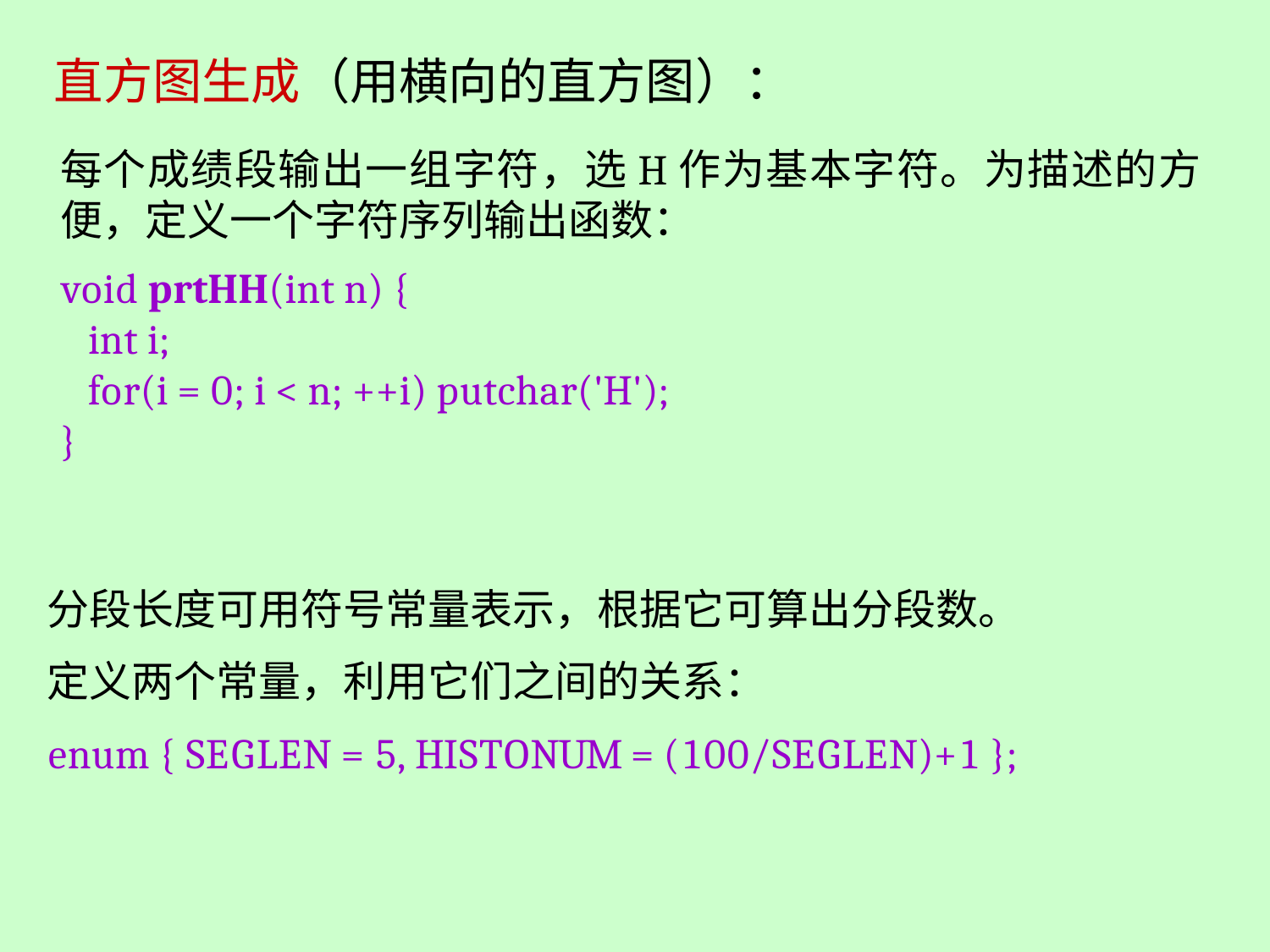

直方图生成（用横向的直方图）：
每个成绩段输出一组字符，选H作为基本字符。为描述的方便，定义一个字符序列输出函数：
void prtHH(int n) {
   int i;
   for(i = 0; i < n; ++i) putchar('H');
}
分段长度可用符号常量表示，根据它可算出分段数。
定义两个常量，利用它们之间的关系：
enum { SEGLEN = 5, HISTONUM = (100/SEGLEN)+1 };
112